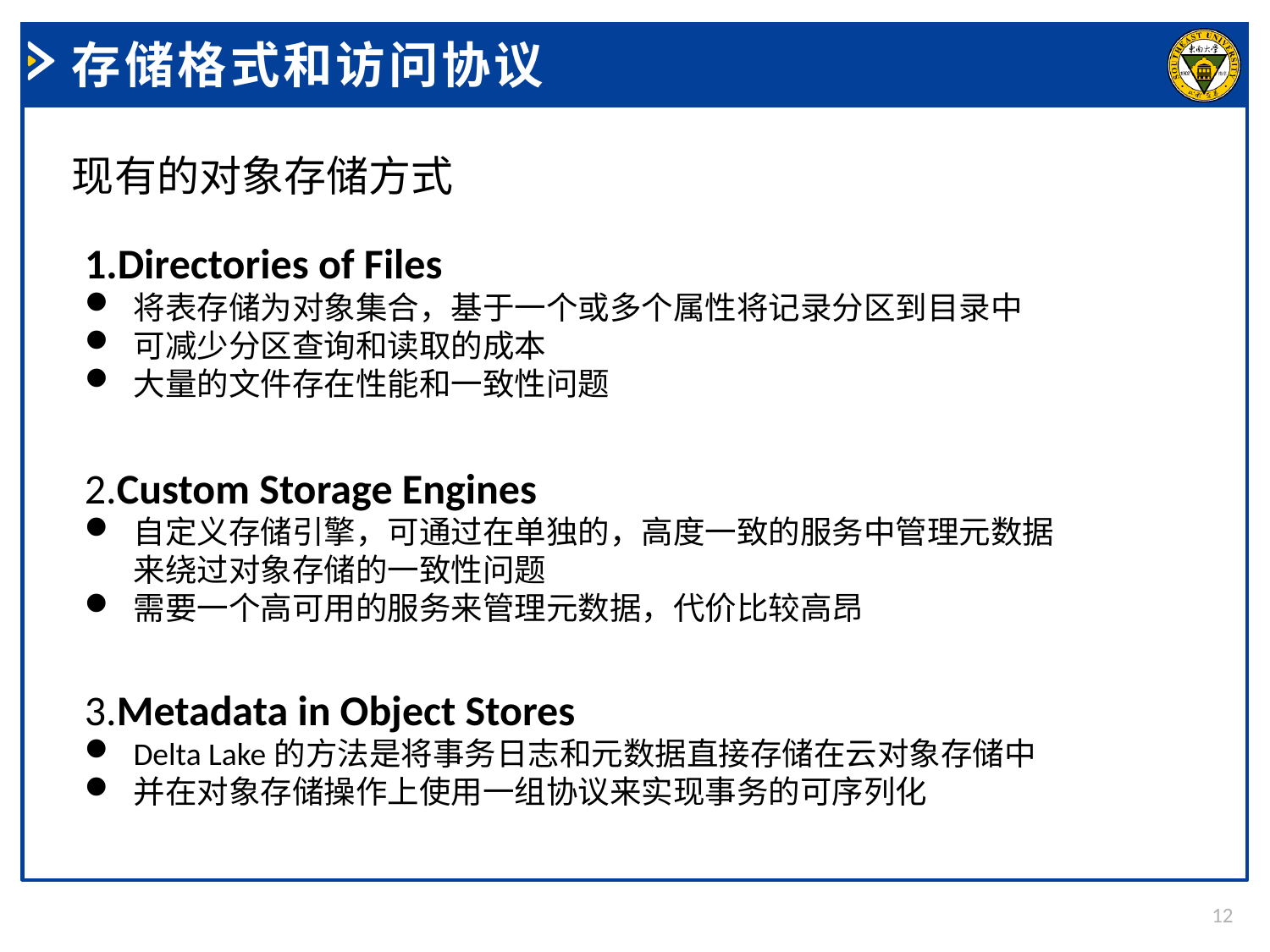

存储格式和访问协议
现有的对象存储方式
1.Directories of Files
将表存储为对象集合，基于一个或多个属性将记录分区到目录中
可减少分区查询和读取的成本
大量的文件存在性能和一致性问题
2.Custom Storage Engines
自定义存储引擎，可通过在单独的，高度一致的服务中管理元数据来绕过对象存储的一致性问题
需要一个高可用的服务来管理元数据，代价比较高昂
3.Metadata in Object Stores
Delta Lake的方法是将事务日志和元数据直接存储在云对象存储中
并在对象存储操作上使用一组协议来实现事务的可序列化
12